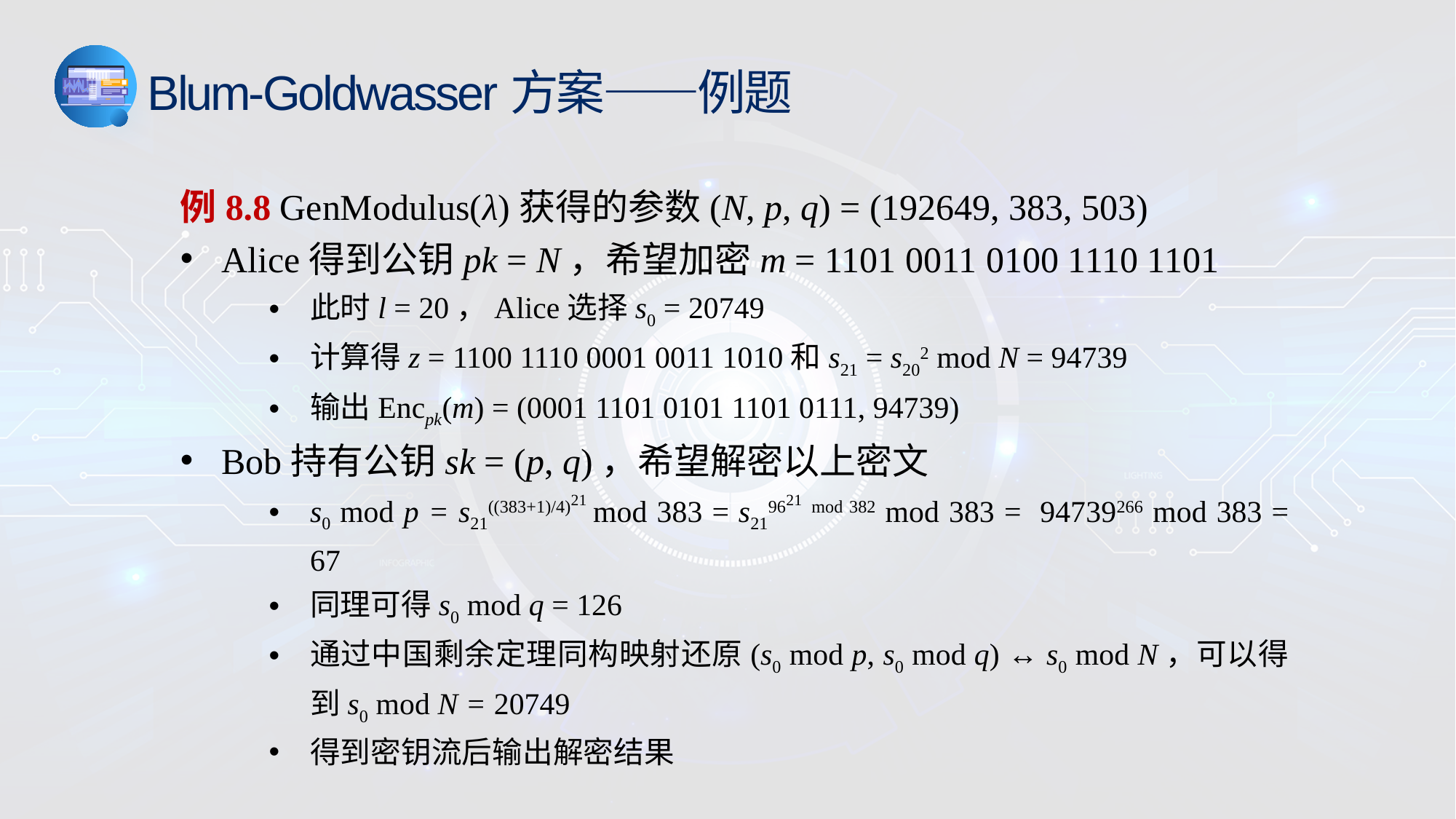

Blum-Goldwasser方案——例题

例8.8 GenModulus(λ)获得的参数(N, p, q) = (192649, 383, 503)
Alice得到公钥pk = N，希望加密m = 1101 0011 0100 1110 1101
此时l = 20，Alice选择s0 = 20749
计算得z = 1100 1110 0001 0011 1010和s21 = s202 mod N = 94739
输出Encpk(m) = (0001 1101 0101 1101 0111, 94739)
Bob持有公钥sk = (p, q)，希望解密以上密文
s0 mod p = s21((383+1)/4)21 mod 383 = s219621 mod 382 mod 383 =  94739266 mod 383 = 67
同理可得s0 mod q = 126
通过中国剩余定理同构映射还原(s0 mod p, s0 mod q) ↔ s0 mod N，可以得到s0 mod N = 20749
得到密钥流后输出解密结果